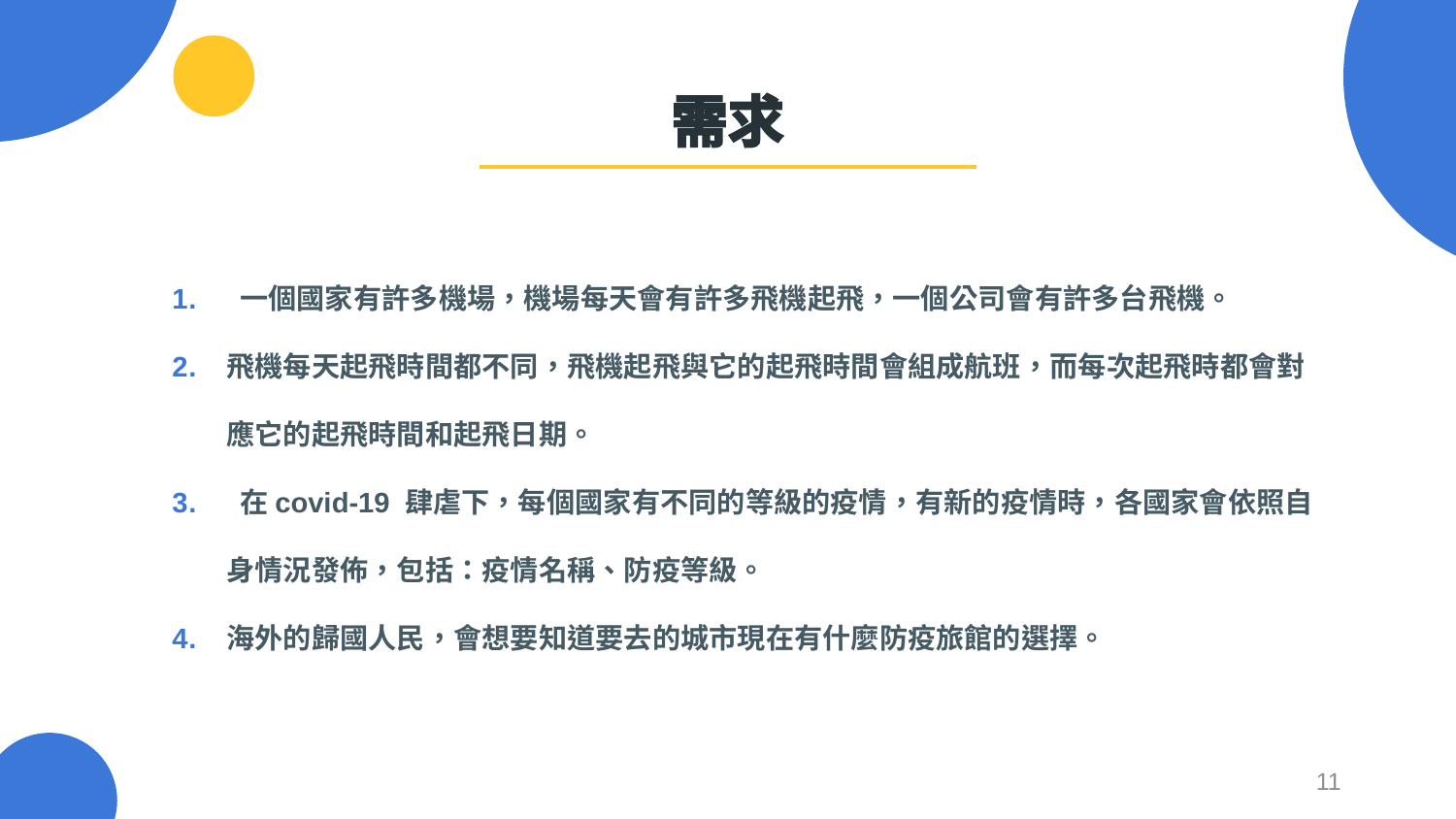

# 需求
 一個國家有許多機場，機場每天會有許多飛機起飛，一個公司會有許多台飛機。
飛機每天起飛時間都不同，飛機起飛與它的起飛時間會組成航班，而每次起飛時都會對應它的起飛時間和起飛日期。
 在covid-19 肆虐下，每個國家有不同的等級的疫情，有新的疫情時，各國家會依照自身情況發佈，包括：疫情名稱、防疫等級。
海外的歸國人民，會想要知道要去的城市現在有什麼防疫旅館的選擇。